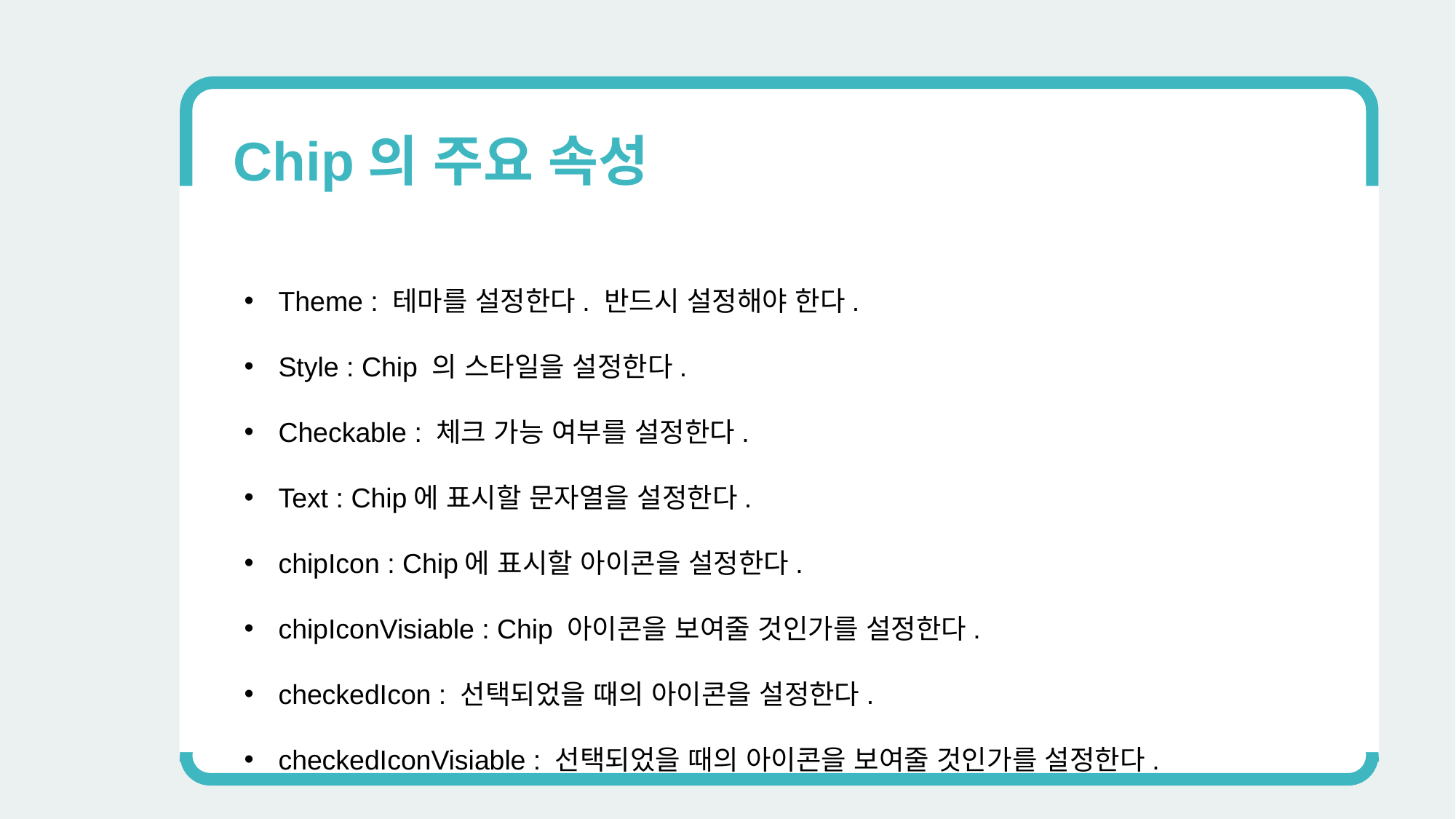

Chip의 주요 속성

Theme : 테마를 설정한다. 반드시 설정해야 한다.
Style : Chip 의 스타일을 설정한다.
Checkable : 체크 가능 여부를 설정한다.
Text : Chip에 표시할 문자열을 설정한다.
chipIcon : Chip에 표시할 아이콘을 설정한다.
chipIconVisiable : Chip 아이콘을 보여줄 것인가를 설정한다.
checkedIcon : 선택되었을 때의 아이콘을 설정한다.
checkedIconVisiable : 선택되었을 때의 아이콘을 보여줄 것인가를 설정한다.